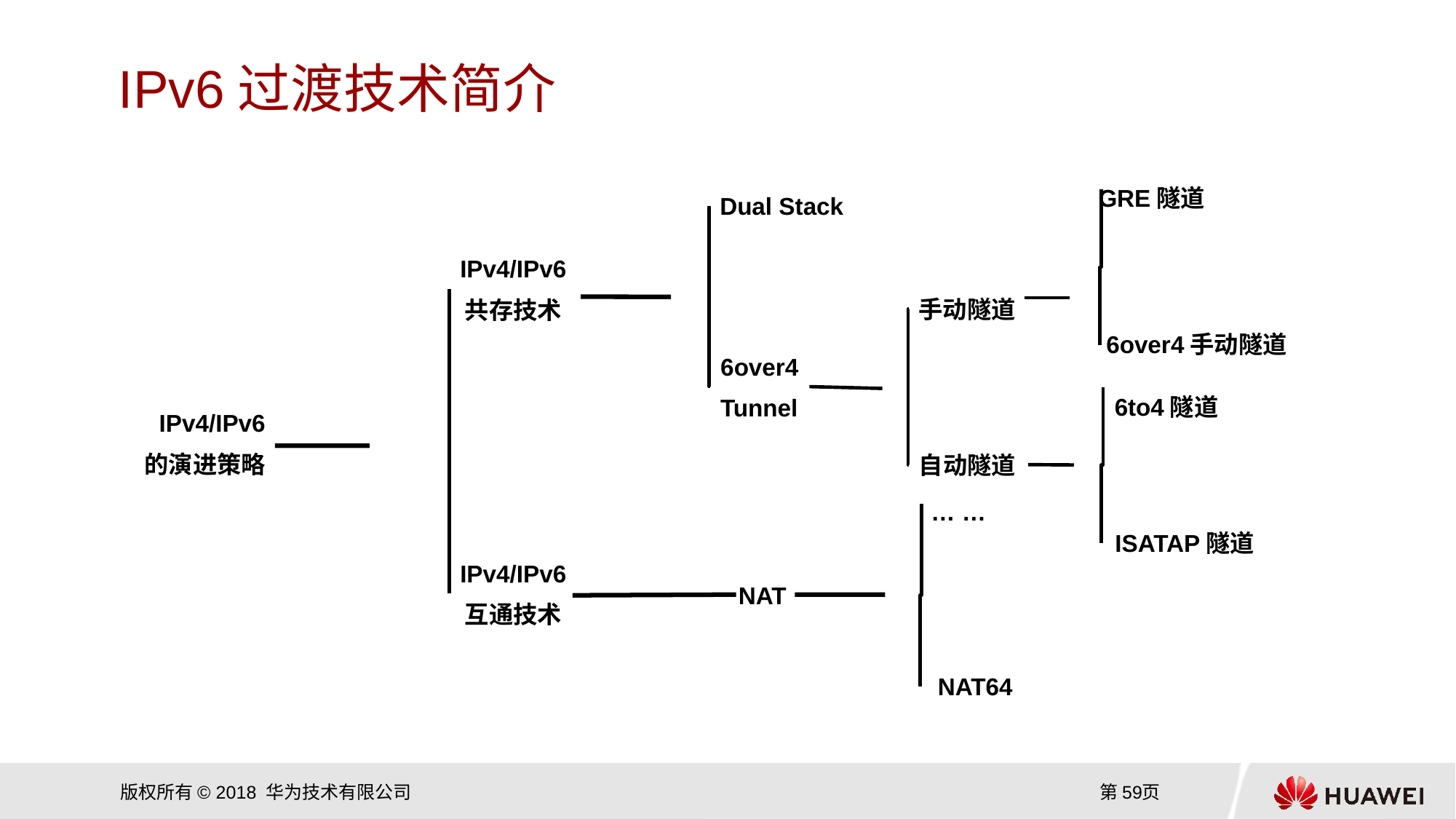

# IPv6过渡技术简介
GRE隧道
Dual Stack
IPv4/IPv6
共存技术
手动隧道

6over4手动隧道
6over4
Tunnel
6to4隧道
IPv4/IPv6
的演进策略
自动隧道

… …
ISATAP隧道
IPv4/IPv6
互通技术
NAT

NAT64